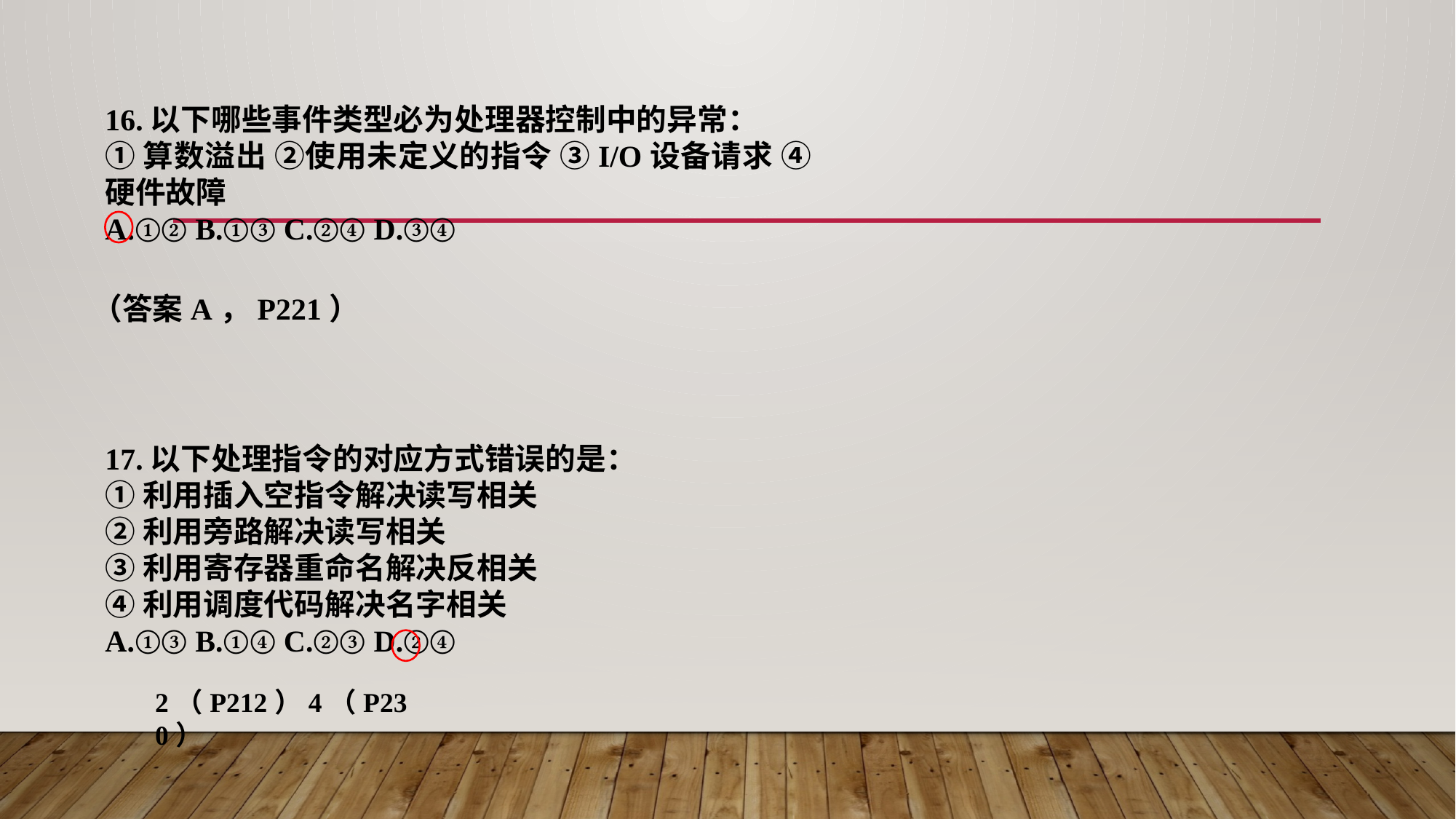

16.以下哪些事件类型必为处理器控制中的异常：
①算数溢出 ②使用未定义的指令 ③I/O设备请求 ④硬件故障
A.①② B.①③ C.②④ D.③④

（答案A，P221）
17.以下处理指令的对应方式错误的是：
①利用插入空指令解决读写相关
②利用旁路解决读写相关
③利用寄存器重命名解决反相关
④利用调度代码解决名字相关
A.①③ B.①④ C.②③ D.②④

2（P212）4（P230）